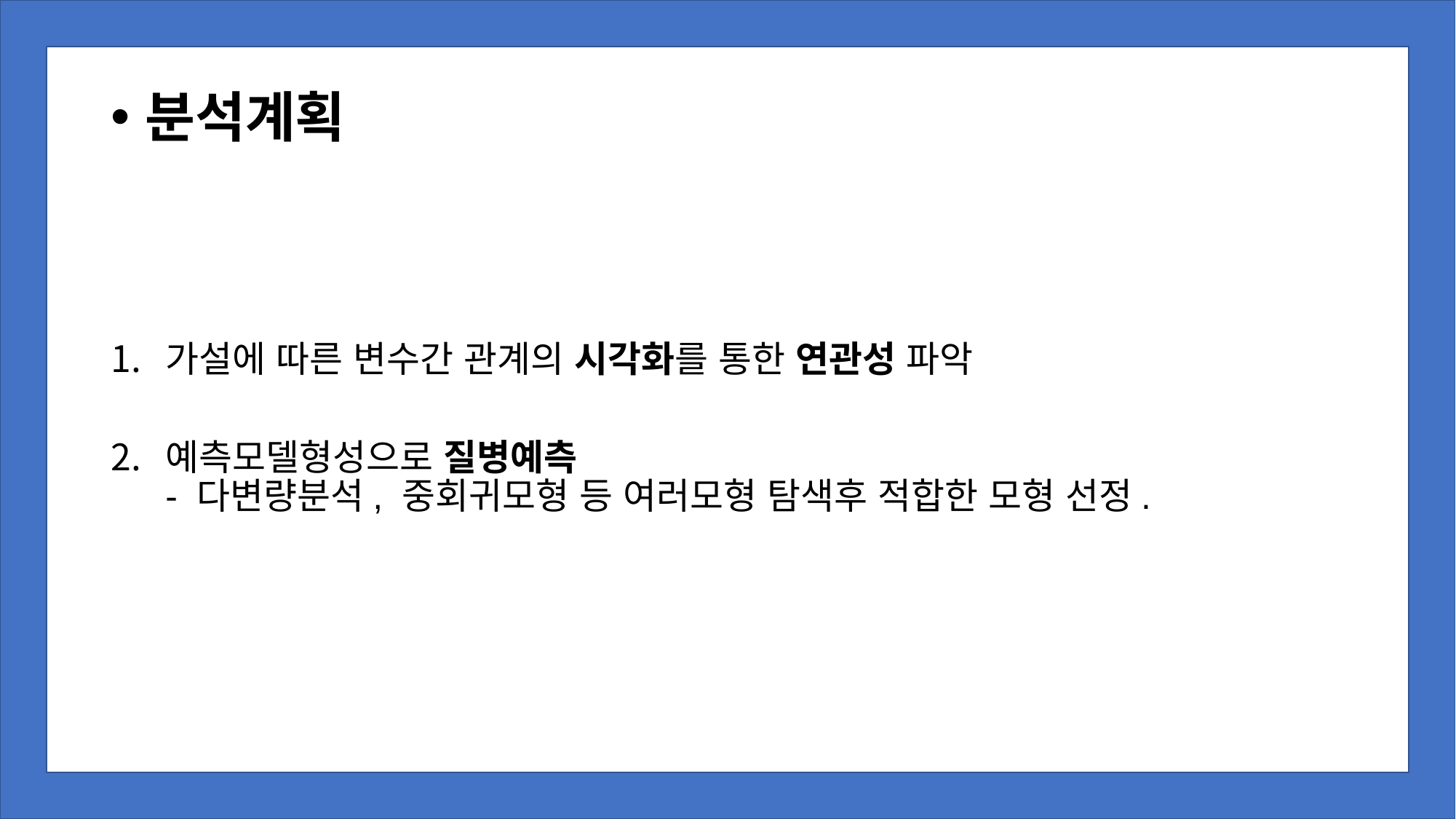

분석계획
가설에 따른 변수간 관계의 시각화를 통한 연관성 파악
예측모델형성으로 질병예측
- 다변량분석, 중회귀모형 등 여러모형 탐색후 적합한 모형 선정.